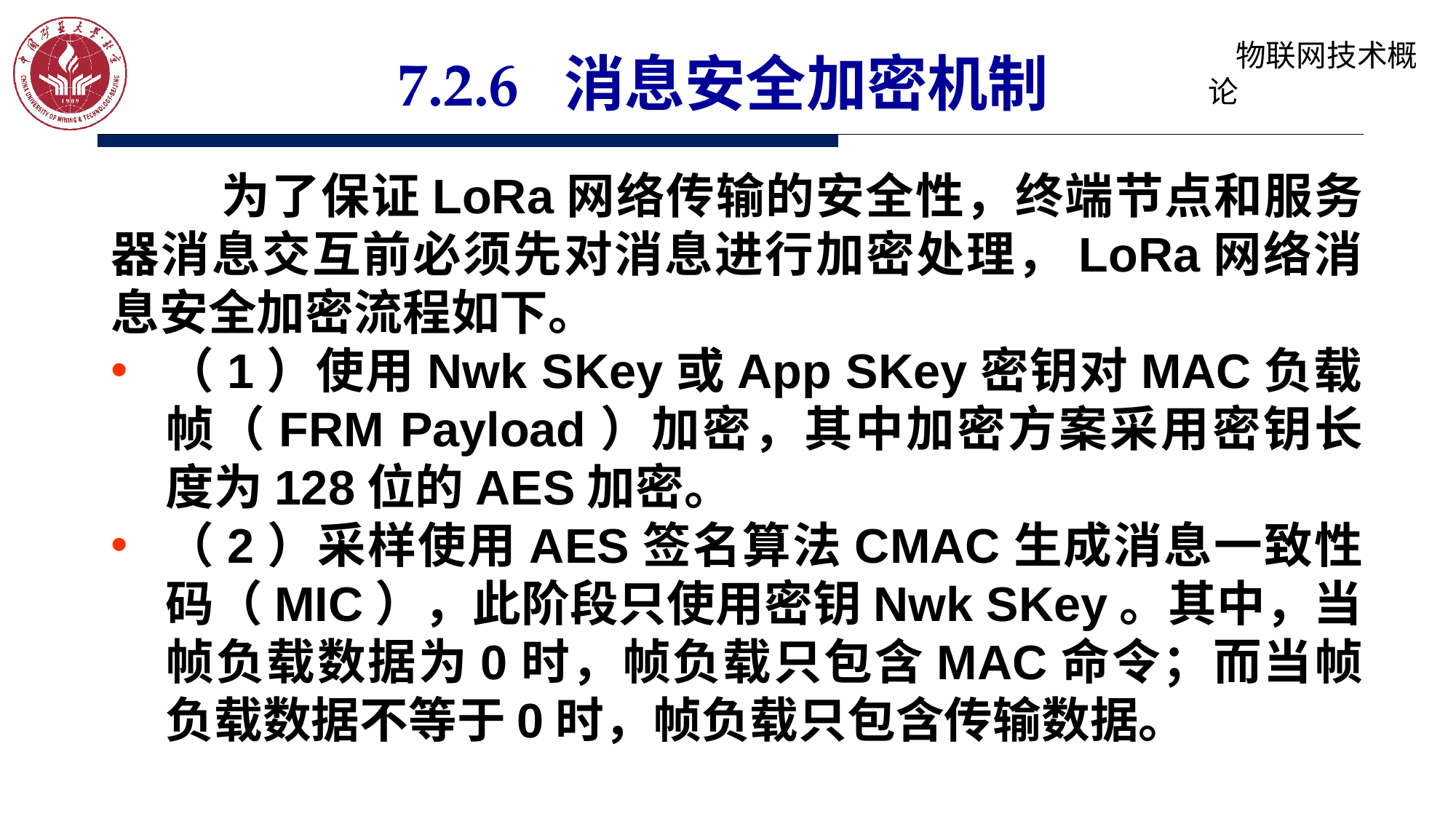

# 7.2.6  消息安全加密机制
	为了保证LoRa网络传输的安全性，终端节点和服务器消息交互前必须先对消息进行加密处理，LoRa网络消息安全加密流程如下。
（1）使用Nwk SKey或App SKey密钥对MAC负载帧（FRM Payload）加密，其中加密方案采用密钥长度为128位的AES加密。
（2）采样使用AES签名算法CMAC生成消息一致性码（MIC），此阶段只使用密钥Nwk SKey。其中，当帧负载数据为0时，帧负载只包含MAC命令；而当帧负载数据不等于0时，帧负载只包含传输数据。